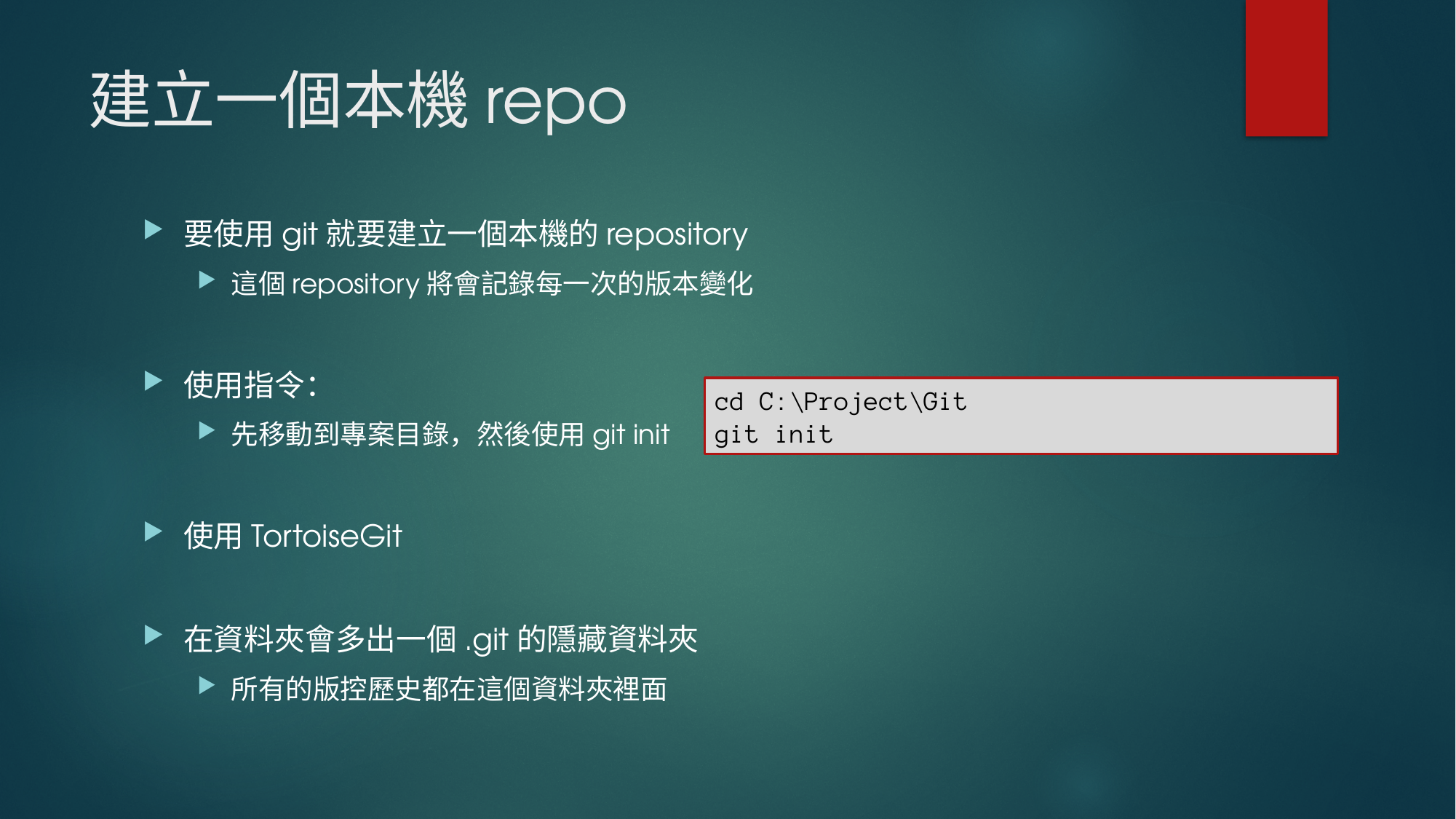

# 建立一個本機repo
要使用git就要建立一個本機的repository
這個repository將會記錄每一次的版本變化

使用指令：
先移動到專案目錄，然後使用git init

使用TortoiseGit

在資料夾會多出一個.git的隱藏資料夾
所有的版控歷史都在這個資料夾裡面

cd C:\Project\Git
git init